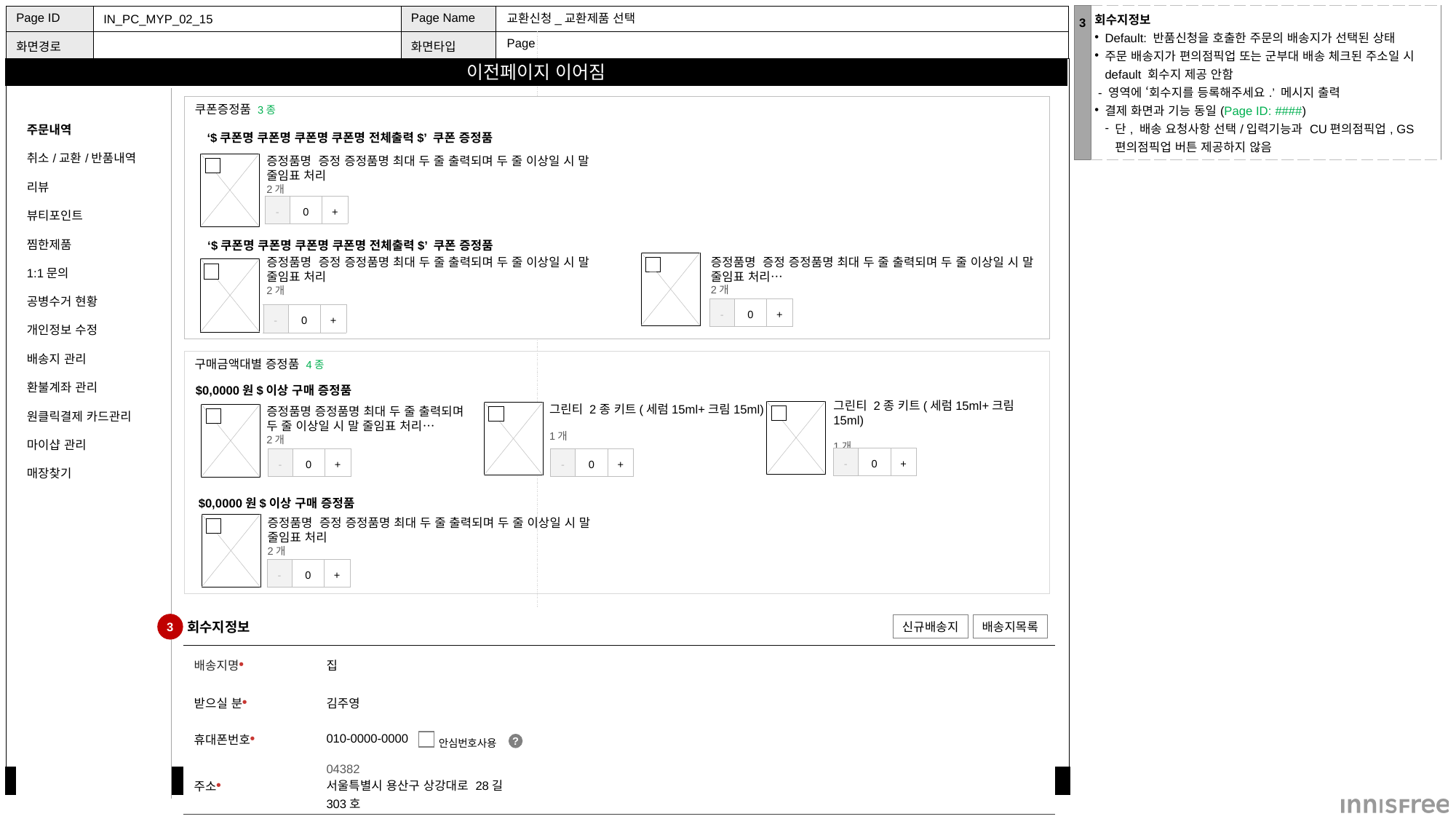

| 3 | 회수지정보 Default: 반품신청을 호출한 주문의 배송지가 선택된 상태 주문 배송지가 편의점픽업 또는 군부대 배송 체크된 주소일 시 default 회수지 제공 안함 - 영역에 ‘회수지를 등록해주세요.’ 메시지 출력 결제 화면과 기능 동일(Page ID: ####) 단, 배송 요청사항 선택/입력기능과 CU편의점픽업, GS편의점픽업 버튼 제공하지 않음 |
| --- | --- |
IN_PC_MYP_02_15
# 교환신청_교환제품 선택
Page
| 주문내역 |
| --- |
| 취소/교환/반품내역 |
| 리뷰 |
| 뷰티포인트 |
| 찜한제품 |
| 1:1문의 |
| 공병수거 현황 |
| 개인정보 수정 |
| 배송지 관리 |
| 환불계좌 관리 |
| 원클릭결제 카드관리 |
| 마이샵 관리 |
| 매장찾기 |
|  |
쿠폰증정품 3종
‘$쿠폰명 쿠폰명 쿠폰명 쿠폰명 전체출력$’ 쿠폰 증정품

증정품명  증정 증정품명 최대 두 줄 출력되며 두 줄 이상일 시 말 줄임표 처리
2개

| - | 0 | + |
| --- | --- | --- |
‘$쿠폰명 쿠폰명 쿠폰명 쿠폰명 전체출력$’ 쿠폰 증정품
증정품명  증정 증정품명 최대 두 줄 출력되며 두 줄 이상일 시 말 줄임표 처리…
2개
증정품명  증정 증정품명 최대 두 줄 출력되며 두 줄 이상일 시 말 줄임표 처리
2개

| - | 0 | + |
| --- | --- | --- |
| - | 0 | + |
| --- | --- | --- |
구매금액대별 증정품 4종
$0,0000원$이상 구매 증정품
그린티 2종 키트(세럼15ml+크림15ml)

1개
그린티 2종 키트(세럼15ml+크림15ml)

1개
증정품명 증정품명 최대 두 줄 출력되며 두 줄 이상일 시 말 줄임표 처리…
2개

| - | 0 | + |
| --- | --- | --- |
| - | 0 | + |
| --- | --- | --- |
| - | 0 | + |
| --- | --- | --- |
$0,0000원$이상 구매 증정품
증정품명  증정 증정품명 최대 두 줄 출력되며 두 줄 이상일 시 말 줄임표 처리
2개

| - | 0 | + |
| --- | --- | --- |
| 회수지정보 |  |  |
| --- | --- | --- |
| 배송지명⚫ | 집 |  |
| 받으실 분⚫ | 김주영 |  |
| 휴대폰번호⚫ | 010-0000-0000 |  |
| 주소⚫ | 04382 서울특별시 용산구 상강대로 28길 303호 |  |
3
신규배송지
배송지목록
안심번호사용

?